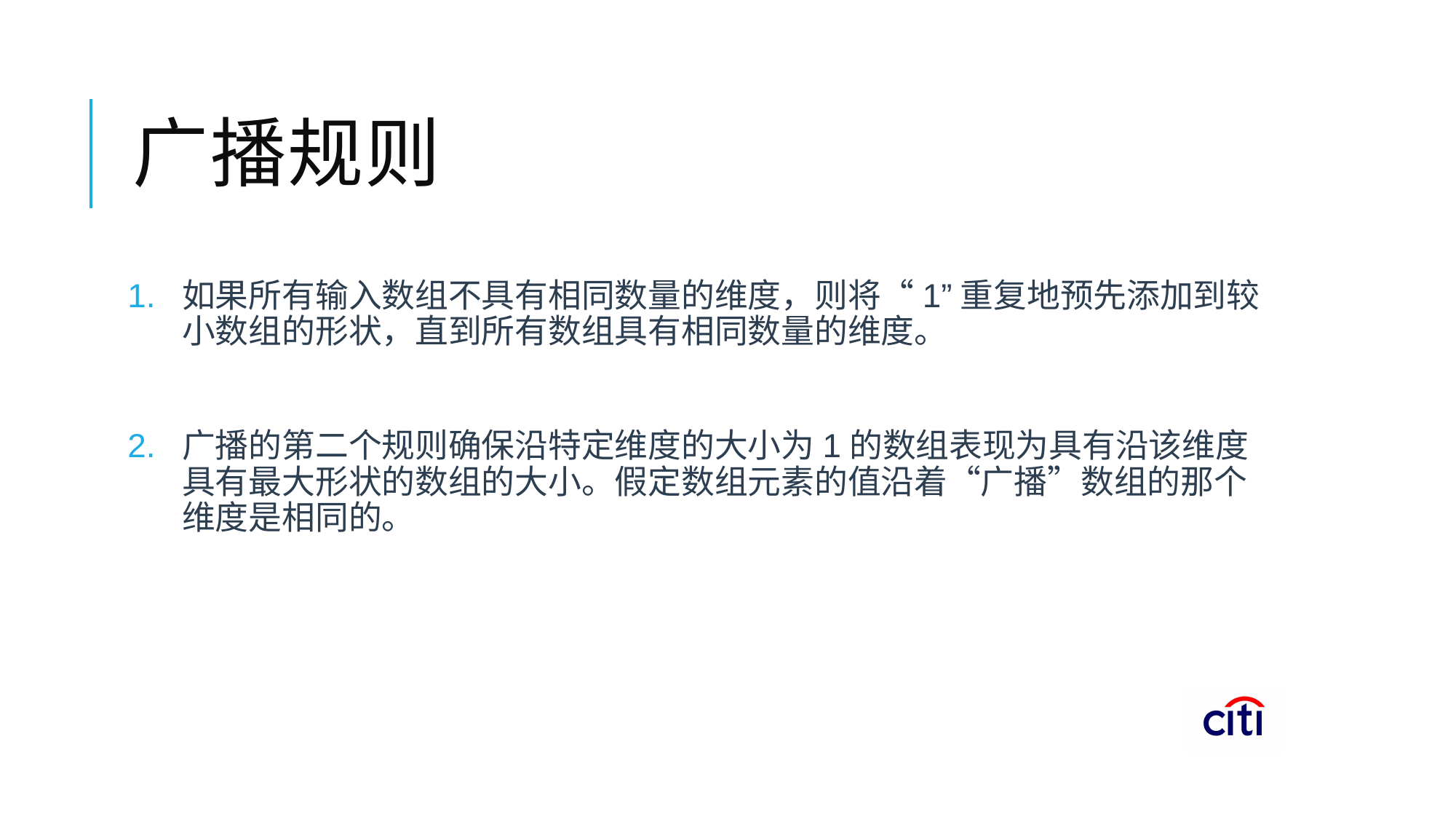

# 广播规则
如果所有输入数组不具有相同数量的维度，则将“1”重复地预先添加到较小数组的形状，直到所有数组具有相同数量的维度。

广播的第二个规则确保沿特定维度的大小为1的数组表现为具有沿该维度具有最大形状的数组的大小。假定数组元素的值沿着“广播”数组的那个维度是相同的。